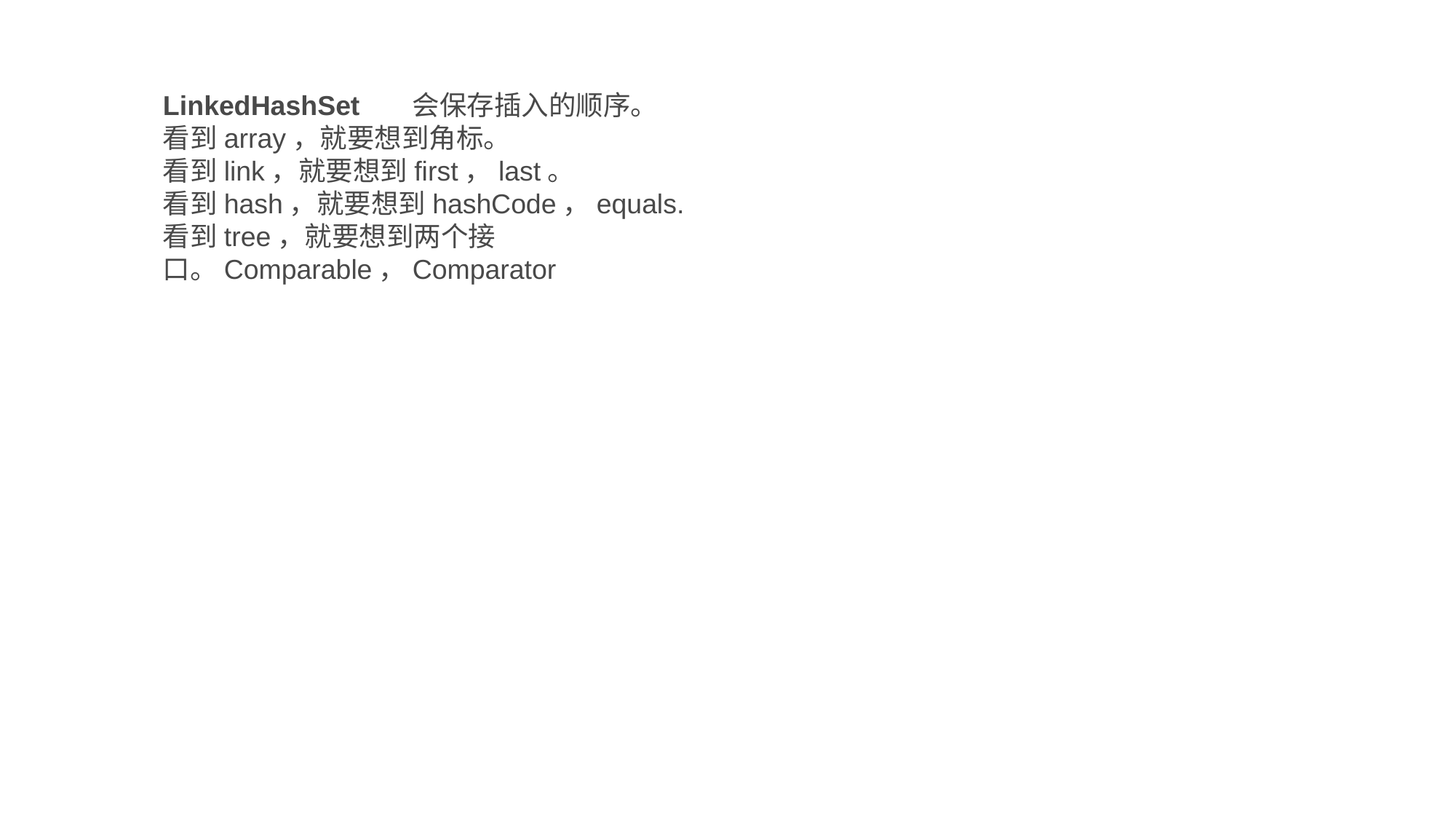

LinkedHashSet      会保存插入的顺序。
看到array，就要想到角标。
看到link，就要想到first，last。
看到hash，就要想到hashCode，equals.
看到tree，就要想到两个接口。Comparable，Comparator